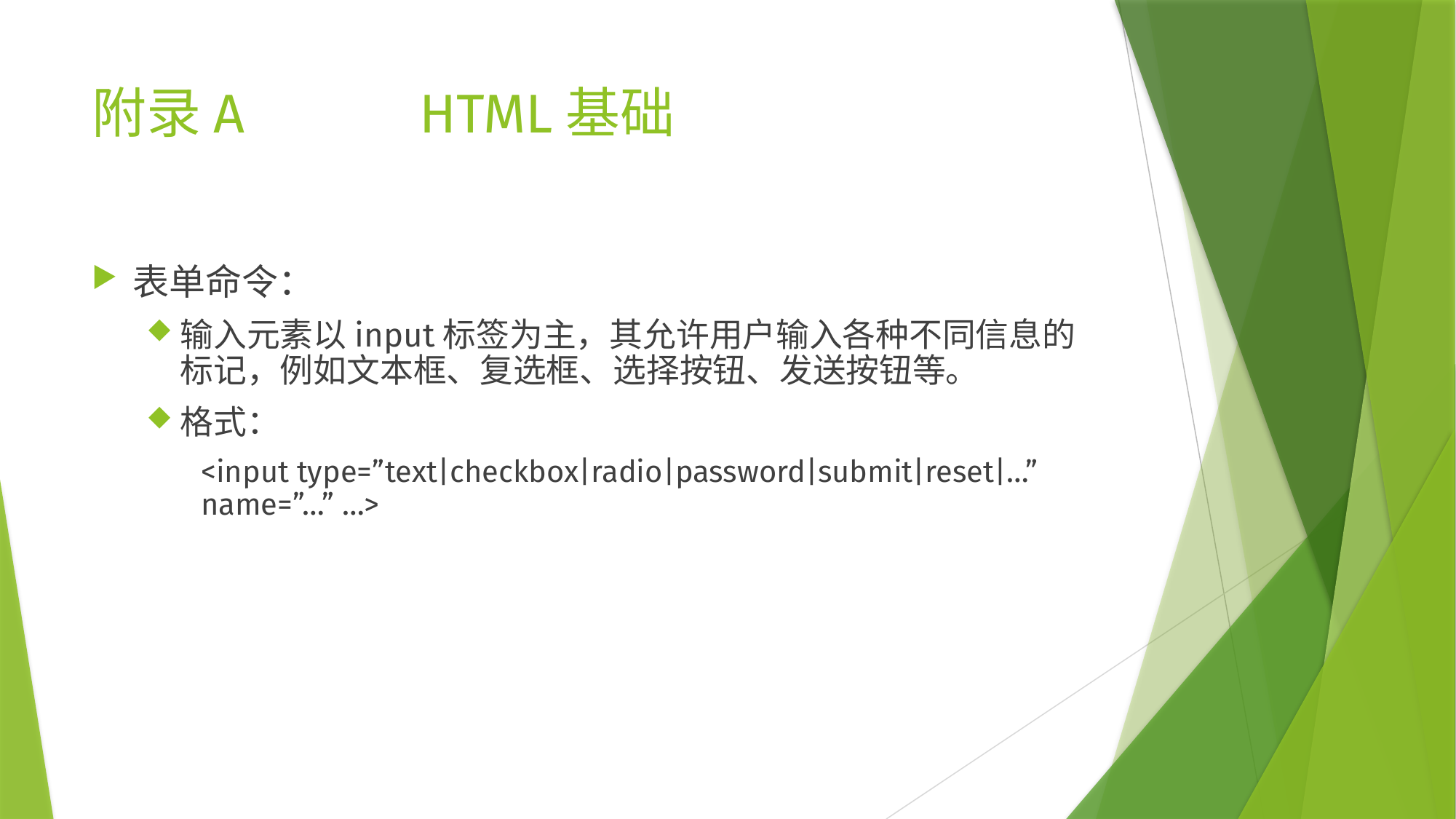

# 附录A		HTML基础
表单命令：
输入元素以input标签为主，其允许用户输入各种不同信息的标记，例如文本框、复选框、选择按钮、发送按钮等。
格式：
<input type=”text|checkbox|radio|password|submit|reset|…” name=”…” …>